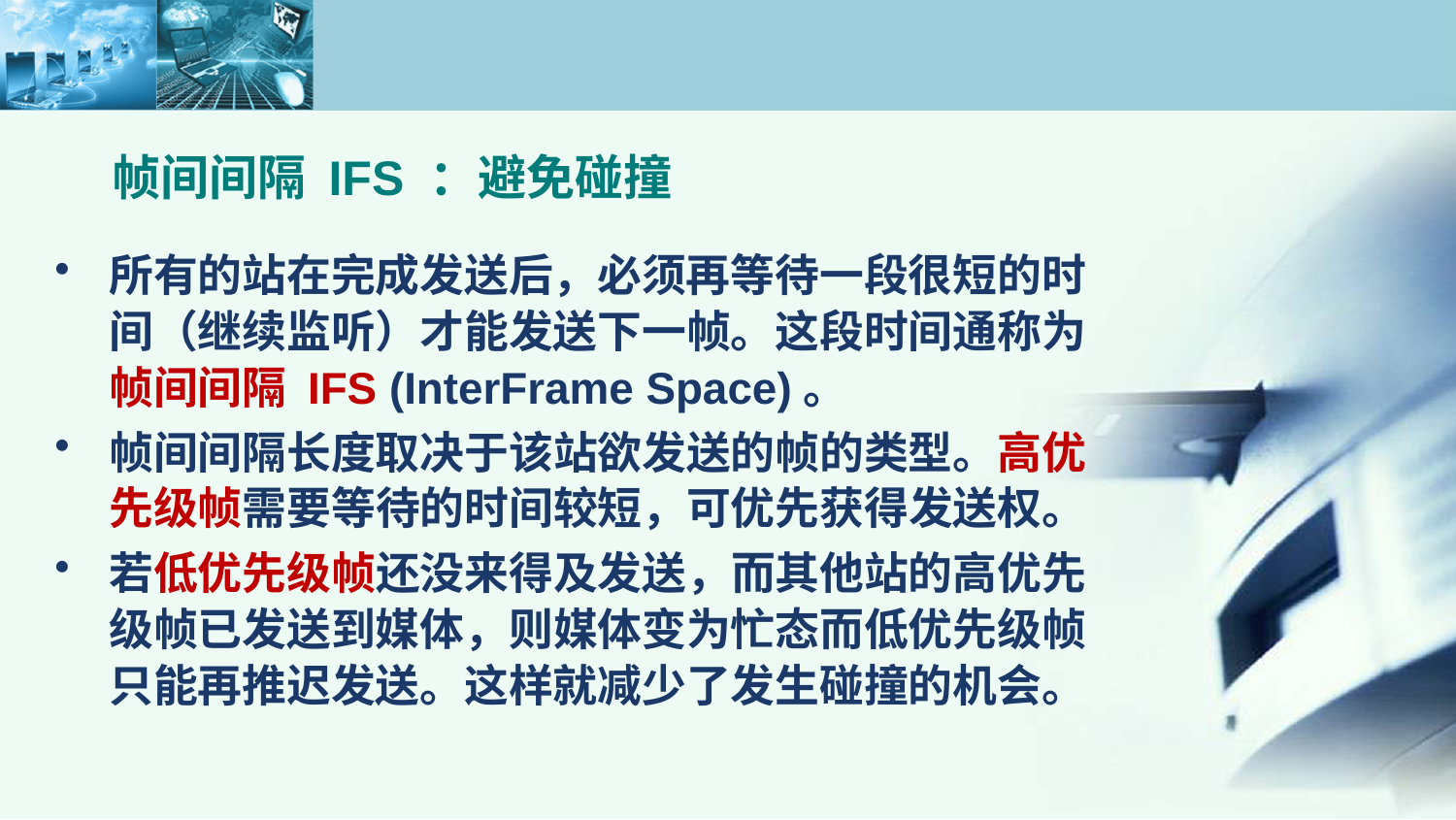

# 帧间间隔 IFS ：避免碰撞
所有的站在完成发送后，必须再等待一段很短的时间（继续监听）才能发送下一帧。这段时间通称为帧间间隔 IFS (InterFrame Space)。
帧间间隔长度取决于该站欲发送的帧的类型。高优先级帧需要等待的时间较短，可优先获得发送权。
若低优先级帧还没来得及发送，而其他站的高优先级帧已发送到媒体，则媒体变为忙态而低优先级帧只能再推迟发送。这样就减少了发生碰撞的机会。